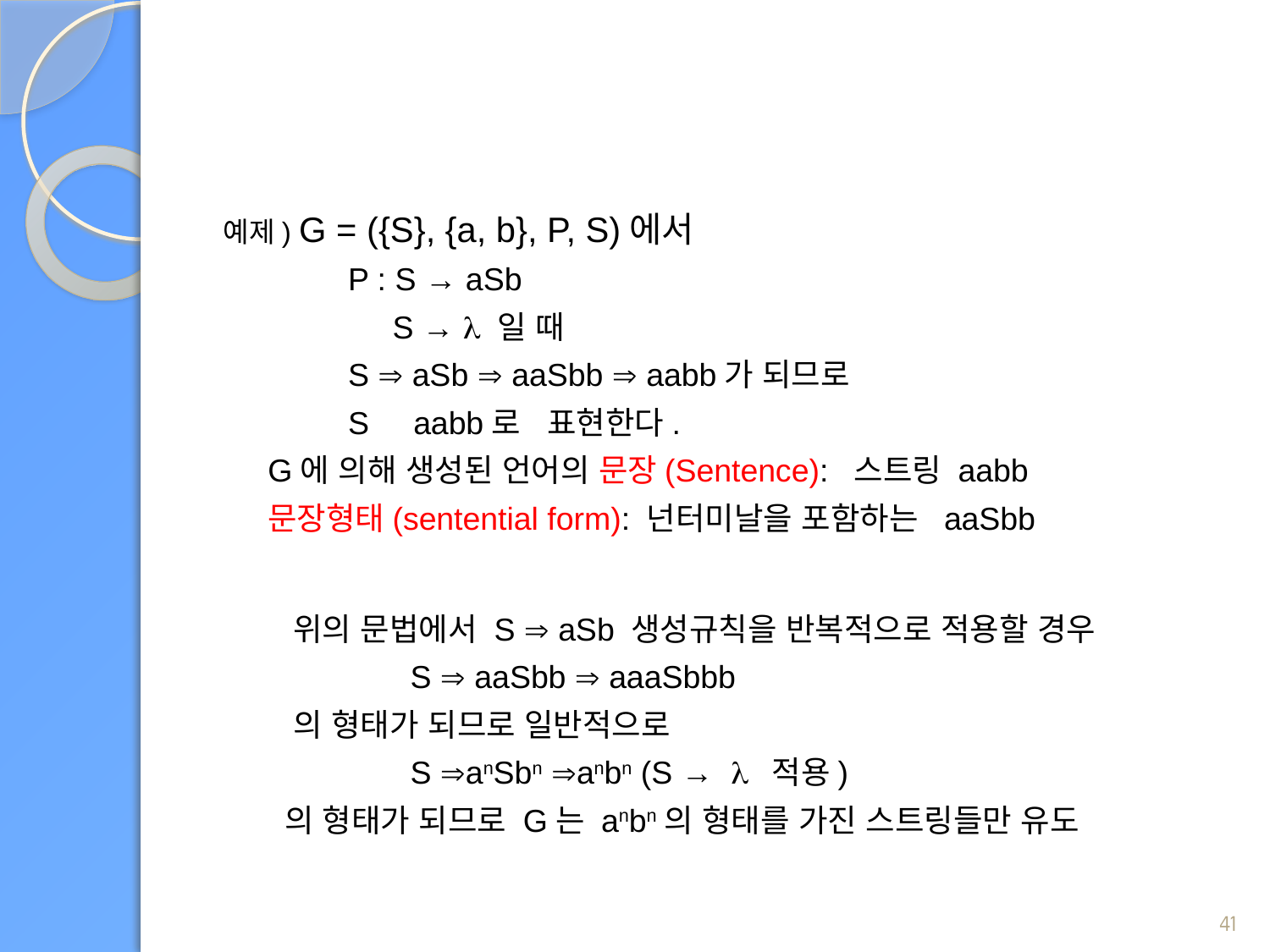

#
예제) G = ({S}, {a, b}, P, S)에서
         P : S → aSb
              S → λ 일 때
         S ⇒ aSb ⇒ aaSbb ⇒ aabb가 되므로
         S     aabb로   표현한다.
G에 의해 생성된 언어의 문장(Sentence):  스트링 aabb
문장형태(sentential form): 넌터미날을 포함하는  aaSbb

  위의 문법에서 S ⇒ aSb 생성규칙을 반복적으로 적용할 경우
                S ⇒ aaSbb ⇒ aaaSbbb
  의 형태가 되므로 일반적으로
                S ⇒anSbn ⇒anbn (S →  λ 적용)
 의 형태가 되므로 G는 anbn의 형태를 가진 스트링들만 유도
41